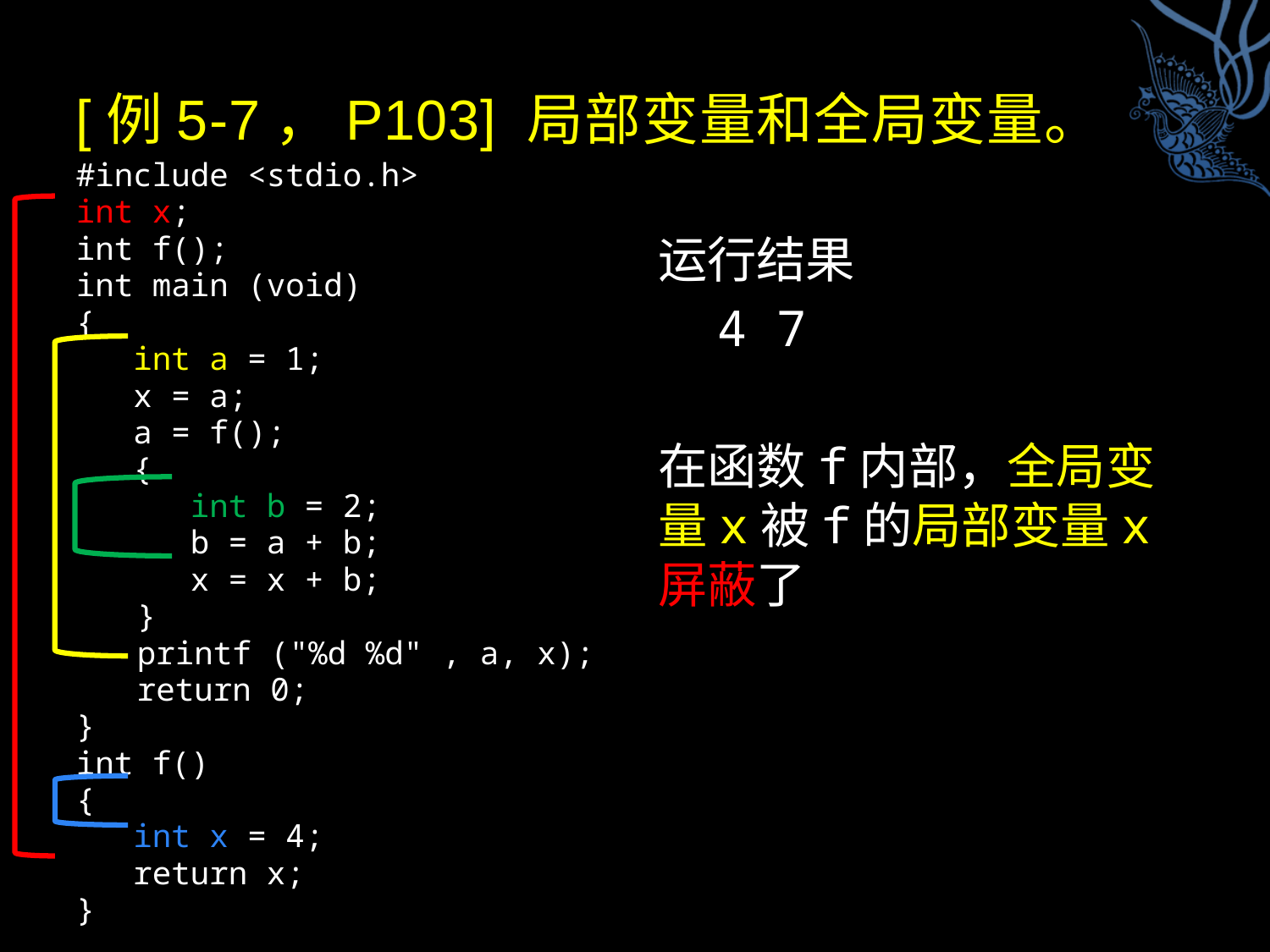

# [例5-7，P103] 局部变量和全局变量。
#include <stdio.h>
int x;
int f();
int main (void)
{
   int a = 1;
   x = a;
   a = f();
   {
      int b = 2;
      b = a + b;
      x = x + b;
	 }
  	 printf ("%d %d" , a, x);
  	 return 0;
}
int f()
{
   int x = 4;
   return x;
}

运行结果
  4 7

在函数f内部，全局变量x被f的局部变量x屏蔽了